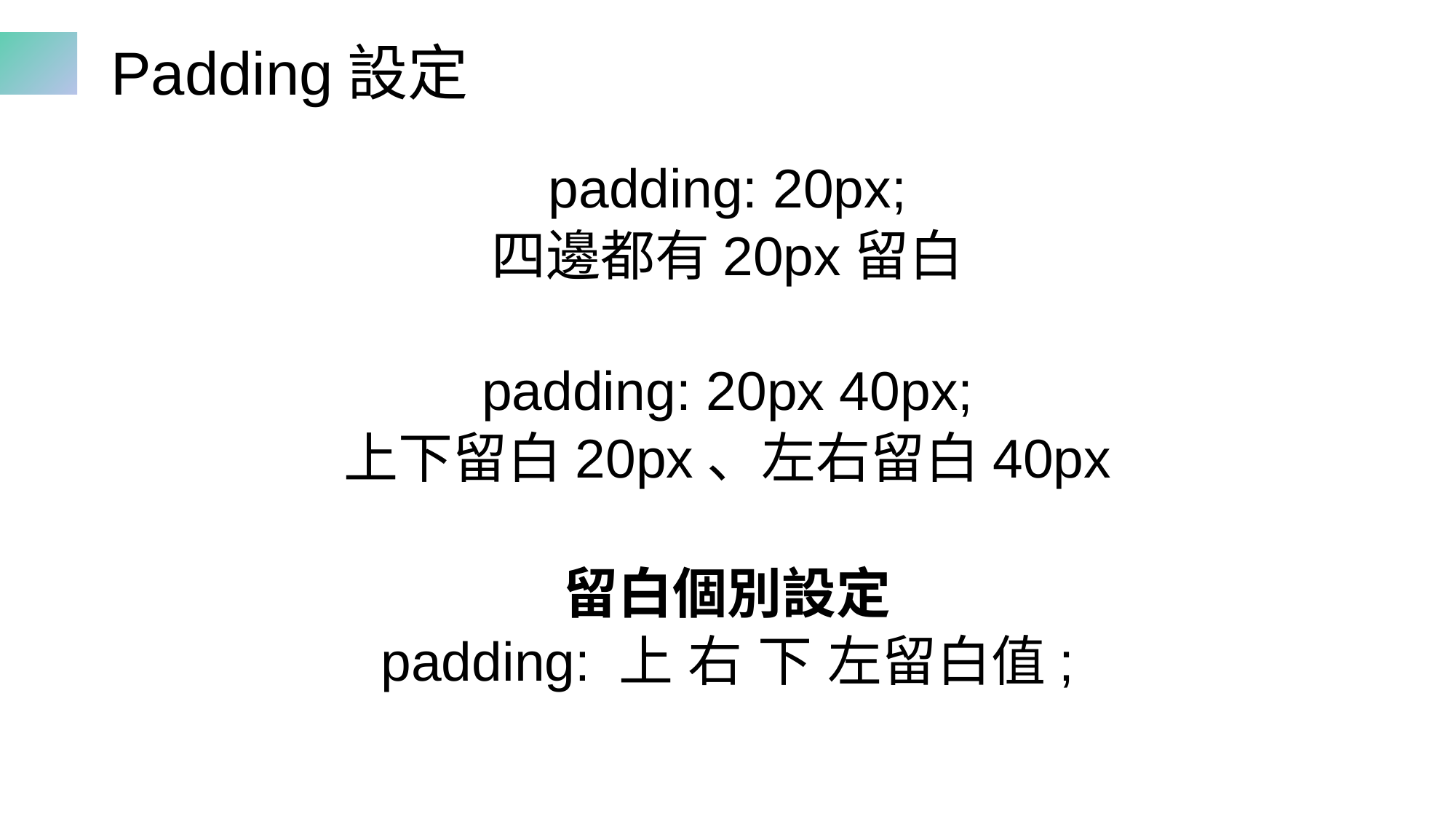

# Padding設定
padding: 20px;
四邊都有20px留白

padding: 20px 40px;
上下留白20px、左右留白40px

留白個別設定
padding: 上 右 下 左留白值;